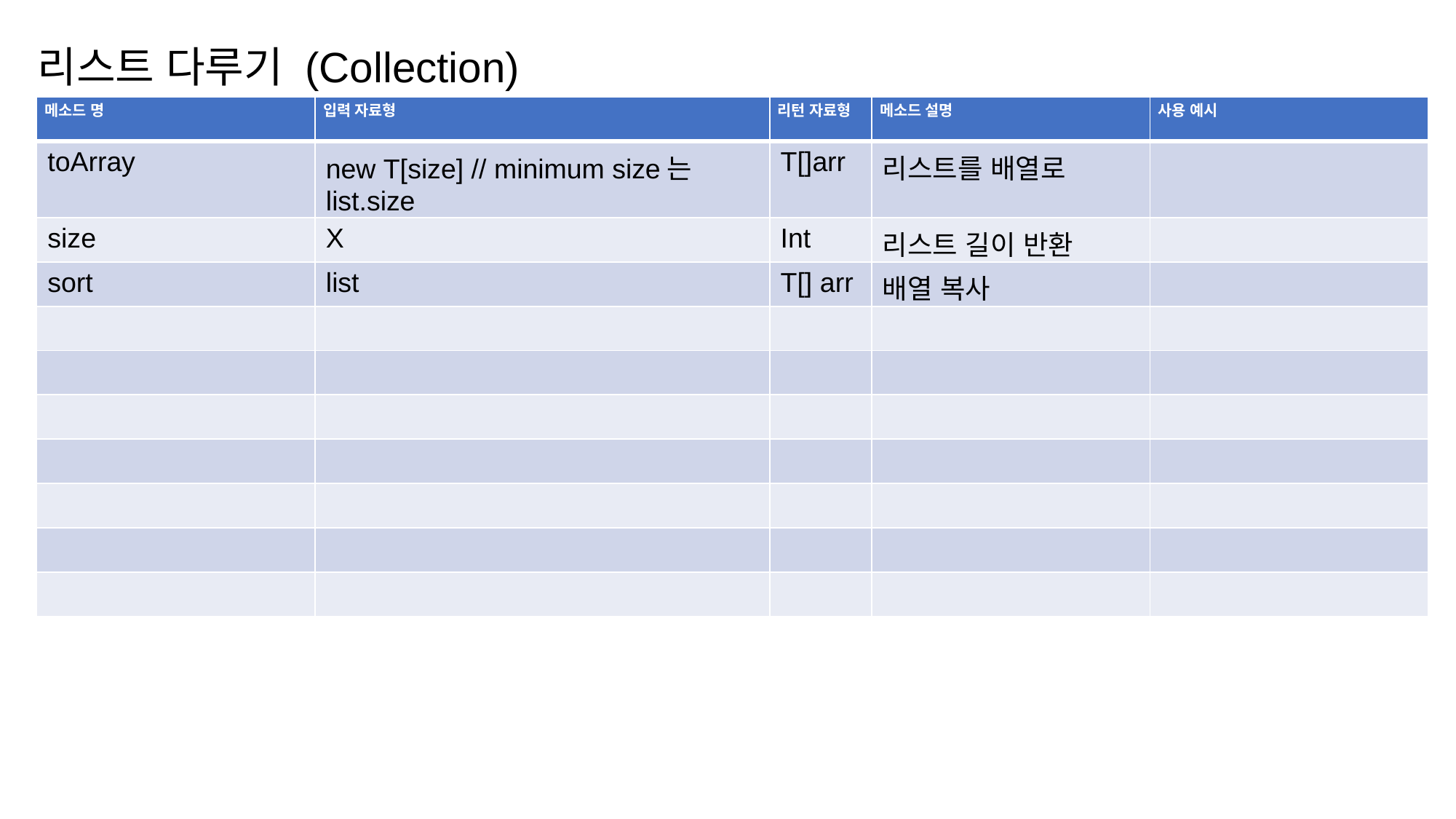

리스트 다루기 (Collection)
| 메소드 명 | 입력 자료형 | 리턴 자료형 | 메소드 설명 | 사용 예시 |
| --- | --- | --- | --- | --- |
| toArray | new T[size] // minimum size는 list.size | T[]arr | 리스트를 배열로 |  |
| size | X | Int | 리스트 길이 반환 |  |
| sort | list | T[] arr | 배열 복사 |  |
|  |  |  |  |  |
|  |  |  |  |  |
|  |  |  |  |  |
|  |  |  |  |  |
|  |  |  |  |  |
|  |  |  |  |  |
|  |  |  |  |  |